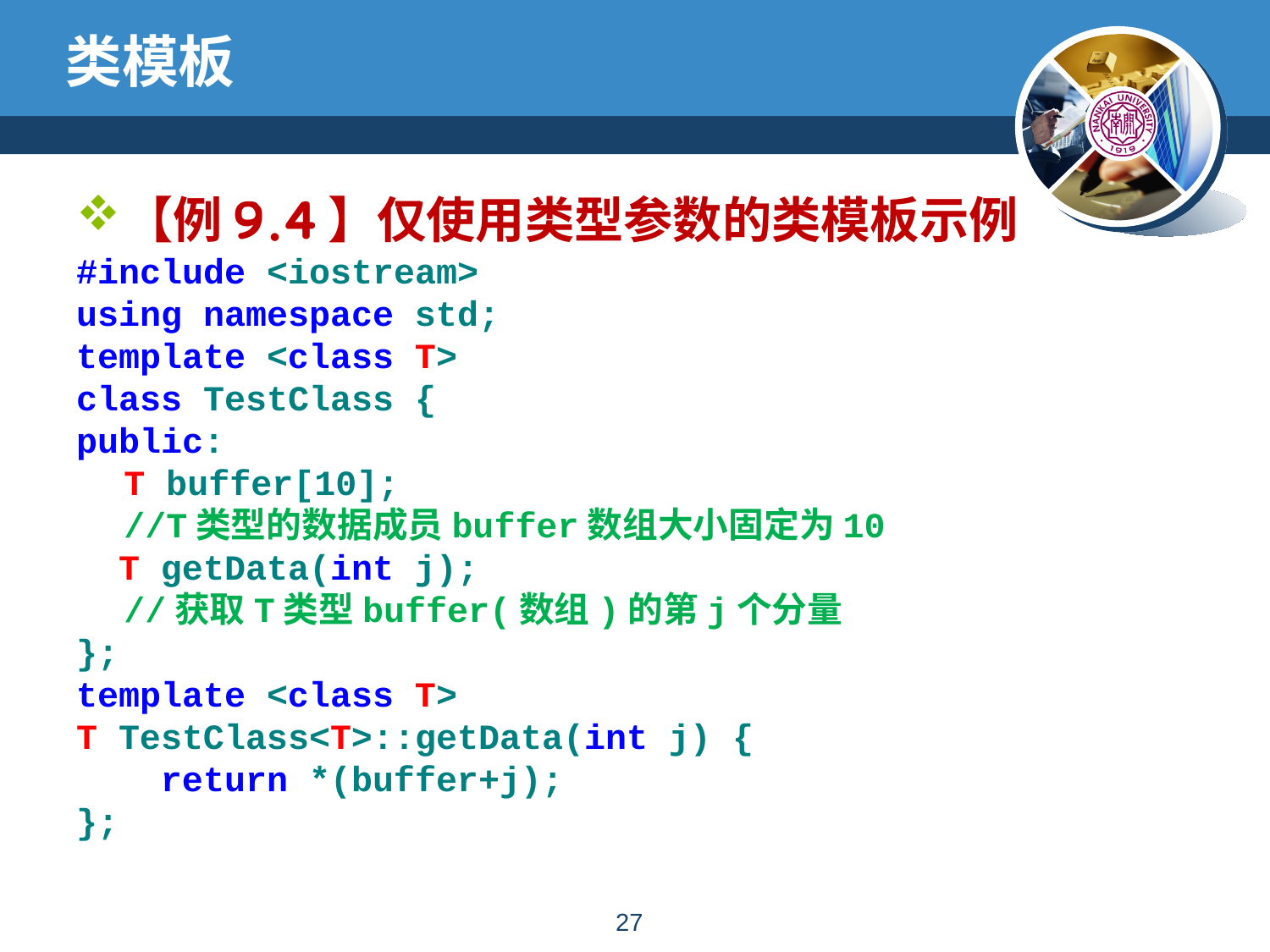

# 类模板
【例9.4】仅使用类型参数的类模板示例
#include <iostream>
using namespace std;
template <class T>
class TestClass {
public:
	T buffer[10];
	//T类型的数据成员buffer数组大小固定为10
  T getData(int j);
	//获取T类型buffer(数组)的第j个分量
};
template <class T>
T TestClass<T>::getData(int j) {
    return *(buffer+j);
};
27